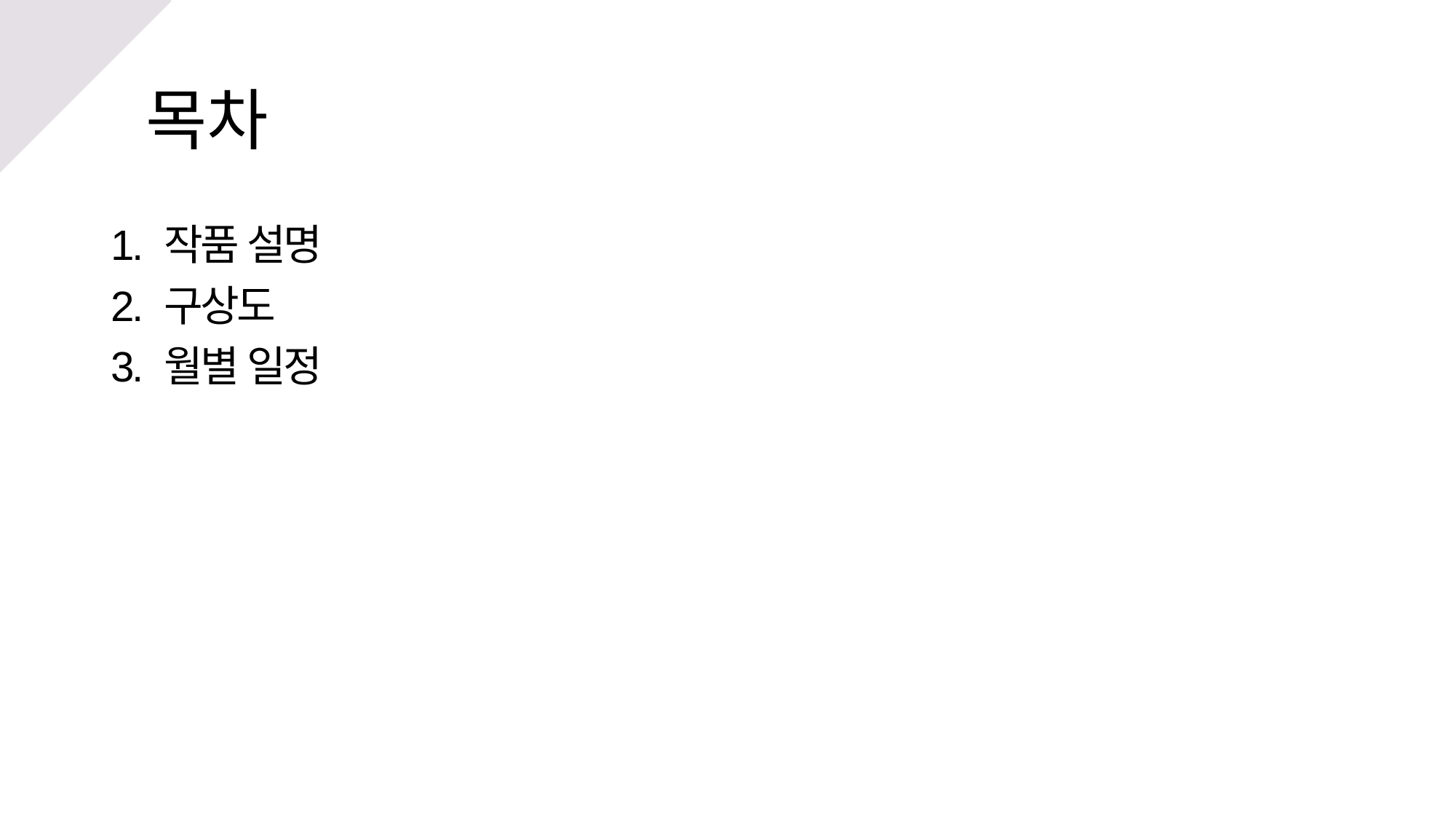

# 목차
1. 작품 설명
2. 구상도
3. 월별 일정